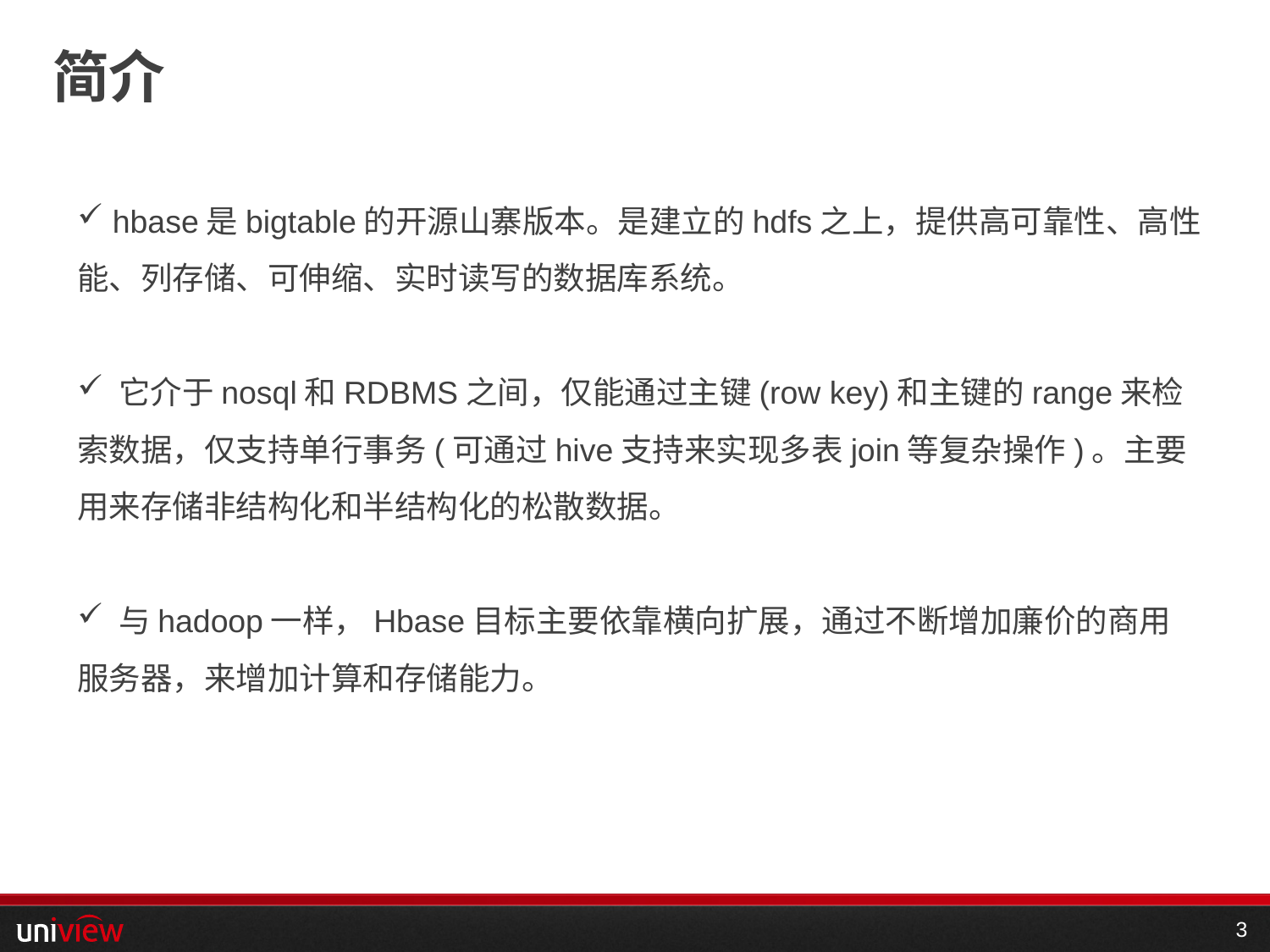

# 简介
 hbase是bigtable的开源山寨版本。是建立的hdfs之上，提供高可靠性、高性能、列存储、可伸缩、实时读写的数据库系统。

 它介于nosql和RDBMS之间，仅能通过主键(row key)和主键的range来检索数据，仅支持单行事务(可通过hive支持来实现多表join等复杂操作)。主要用来存储非结构化和半结构化的松散数据。

 与hadoop一样，Hbase目标主要依靠横向扩展，通过不断增加廉价的商用服务器，来增加计算和存储能力。